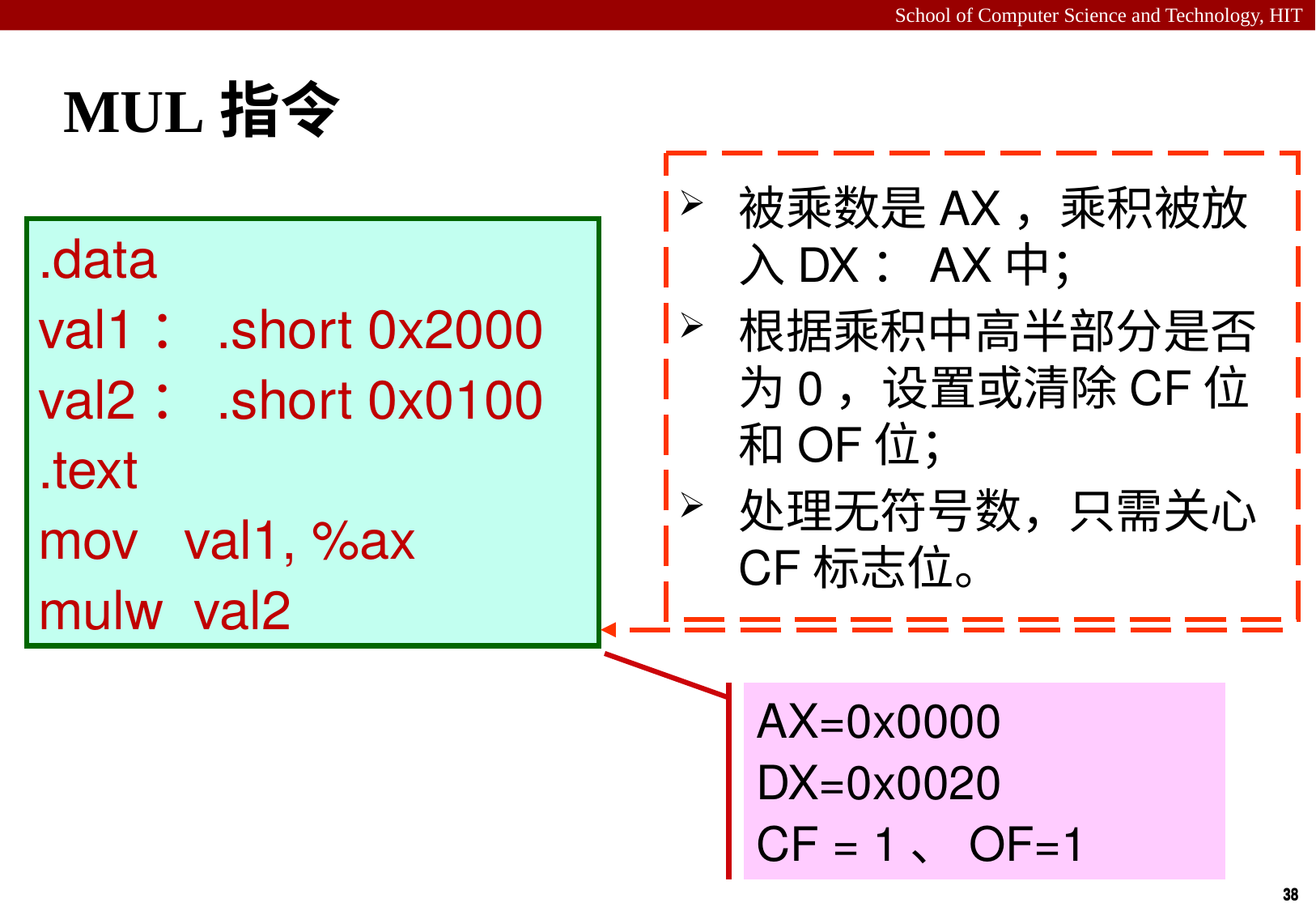

# MUL指令
被乘数是AX，乘积被放入DX：AX中；
根据乘积中高半部分是否为0，设置或清除CF位和OF位；
处理无符号数，只需关心CF标志位。
.data
val1：.short 0x2000
val2：.short 0x0100
.text
mov   val1, %ax
mulw  val2
AX=0x0000
DX=0x0020
CF = 1、OF=1